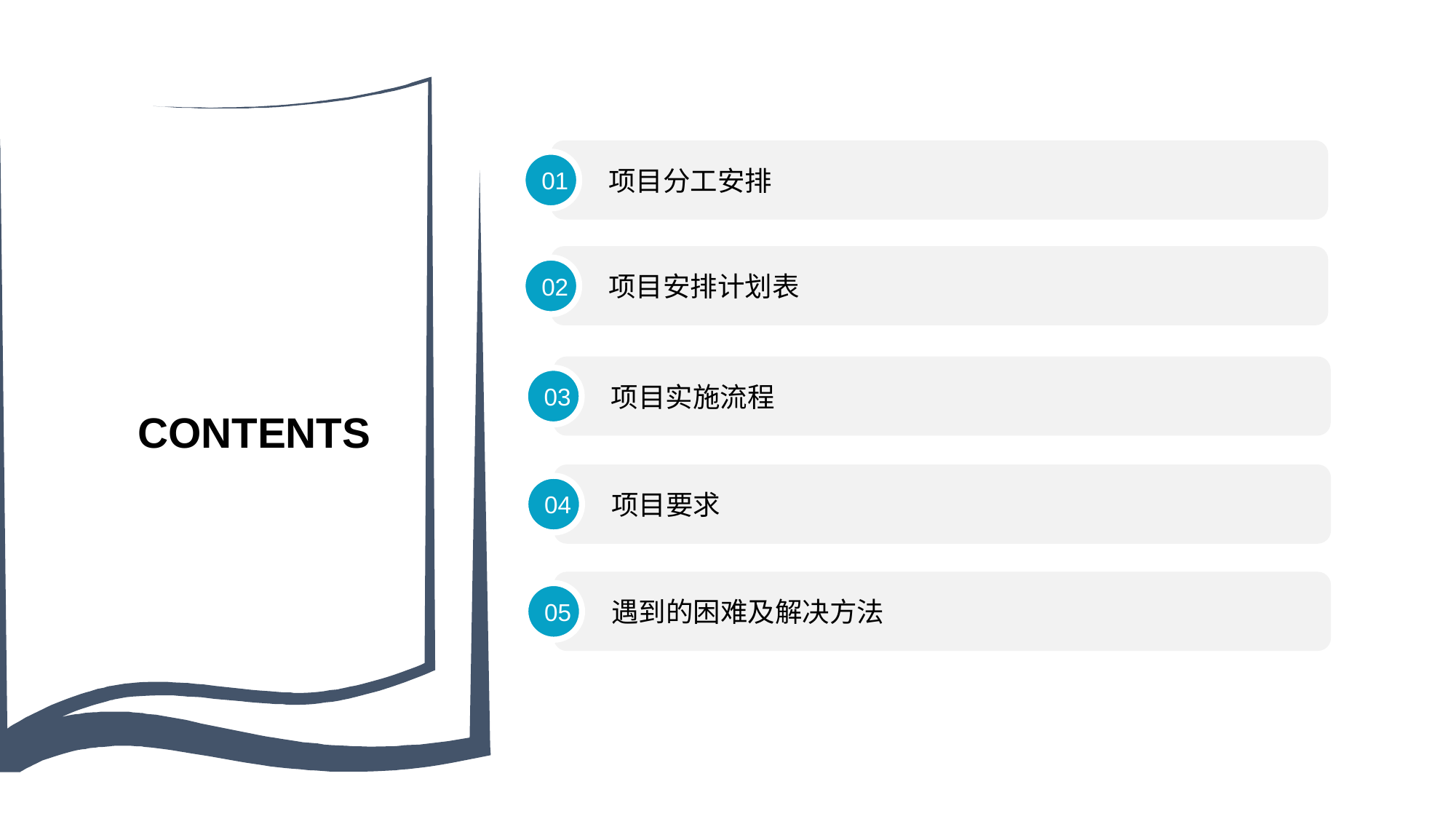

项目分工安排
01
项目安排计划表
02
项目实施流程
03
CONTENTS
项目要求
04
遇到的困难及解决方法
05